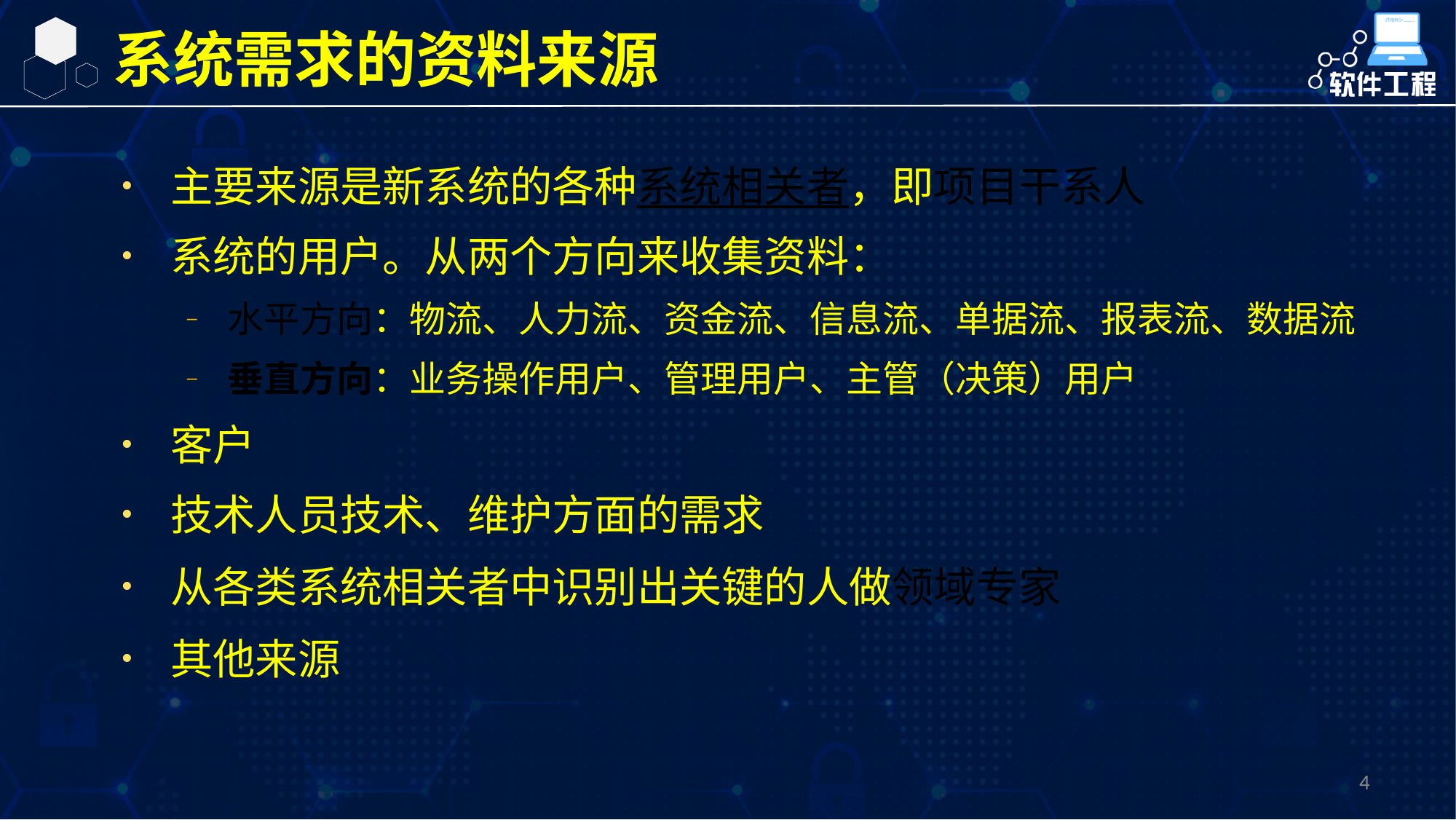

系统需求的资料来源
主要来源是新系统的各种系统相关者，即项目干系人
系统的用户。从两个方向来收集资料：
水平方向：物流、人力流、资金流、信息流、单据流、报表流、数据流
垂直方向：业务操作用户、管理用户、主管（决策）用户
客户
技术人员技术、维护方面的需求
从各类系统相关者中识别出关键的人做领域专家
其他来源
4